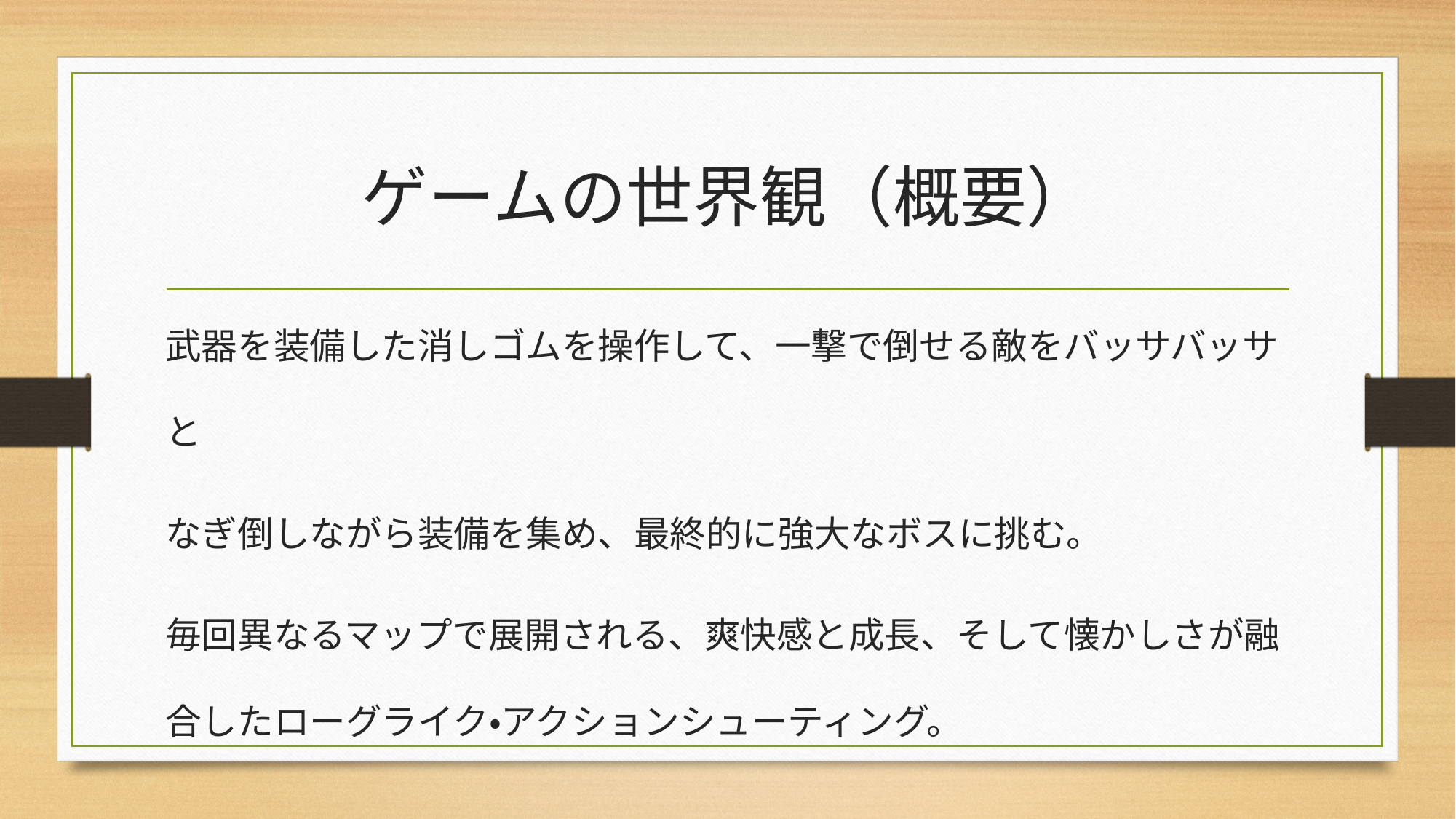

# ゲームの世界観（概要）
武器を装備した消しゴムを操作して、一撃で倒せる敵をバッサバッサと
なぎ倒しながら装備を集め、最終的に強大なボスに挑む。
毎回異なるマップで展開される、爽快感と成長、そして懐かしさが融合したローグライク・アクションシューティング。